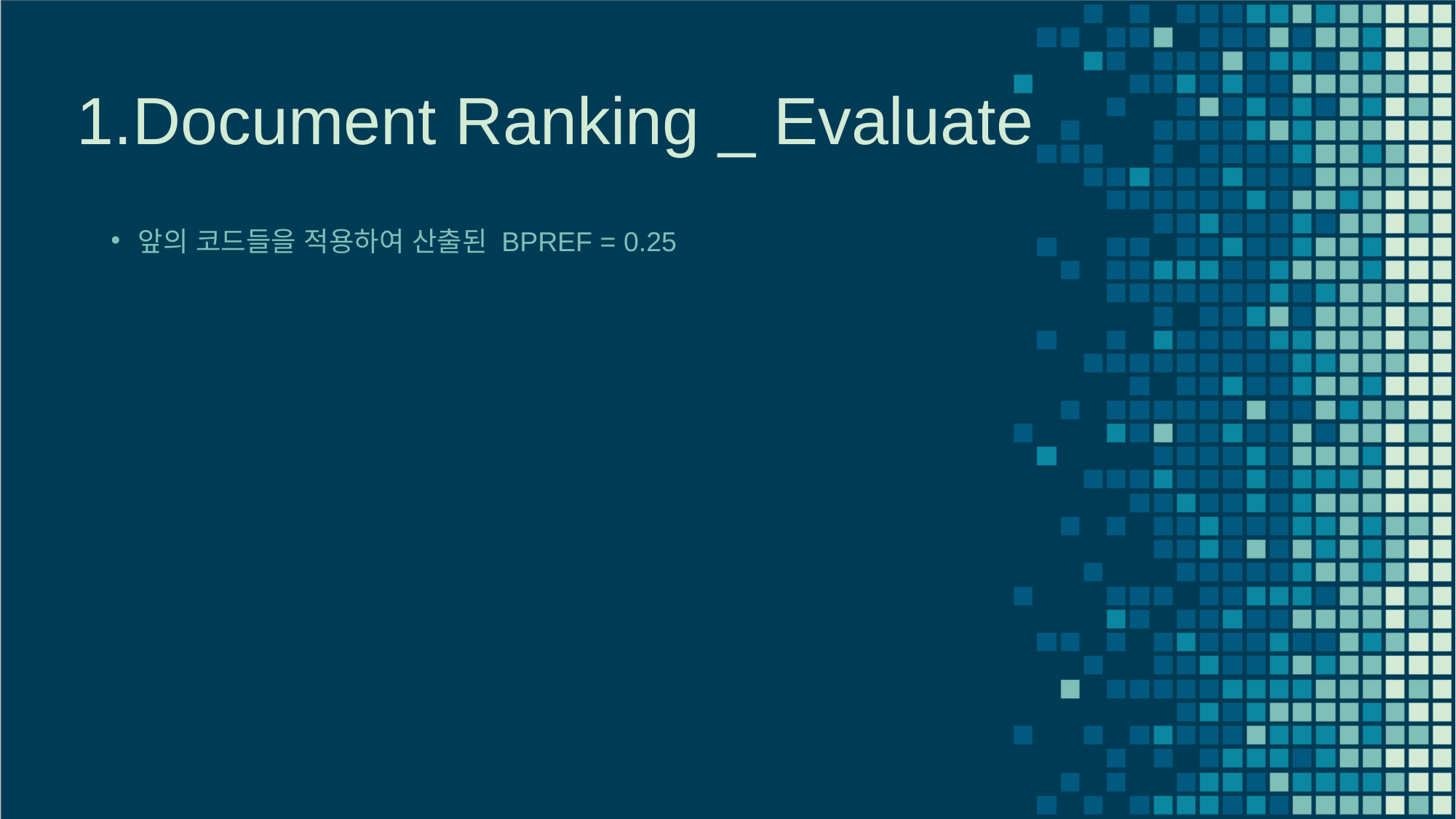

# 1.Document Ranking _ Evaluate
앞의 코드들을 적용하여 산출된 BPREF = 0.25